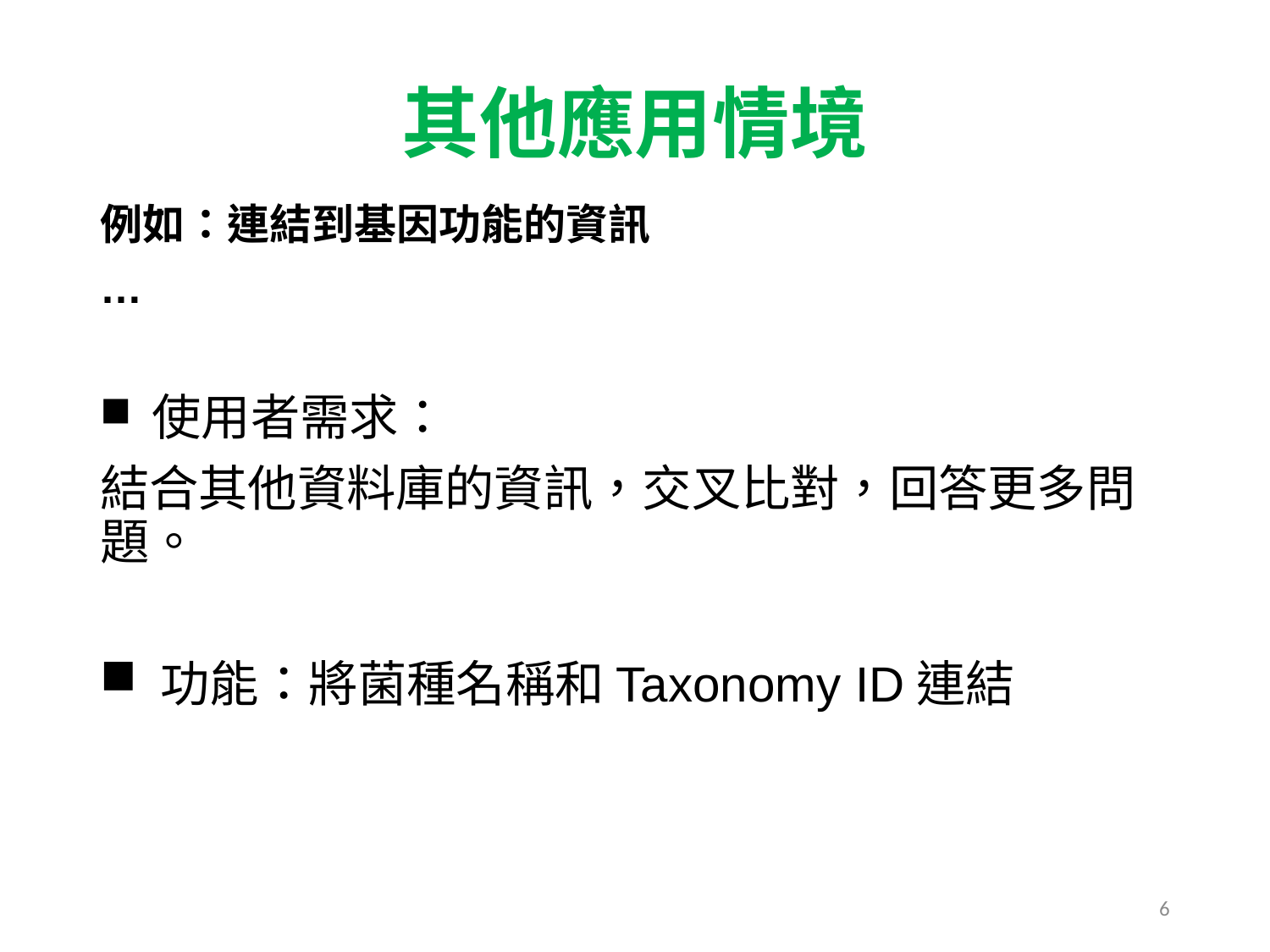

# 其他應用情境
例如：連結到基因功能的資訊
…

 使用者需求：
結合其他資料庫的資訊，交叉比對，回答更多問題。

 功能：將菌種名稱和Taxonomy ID連結

6